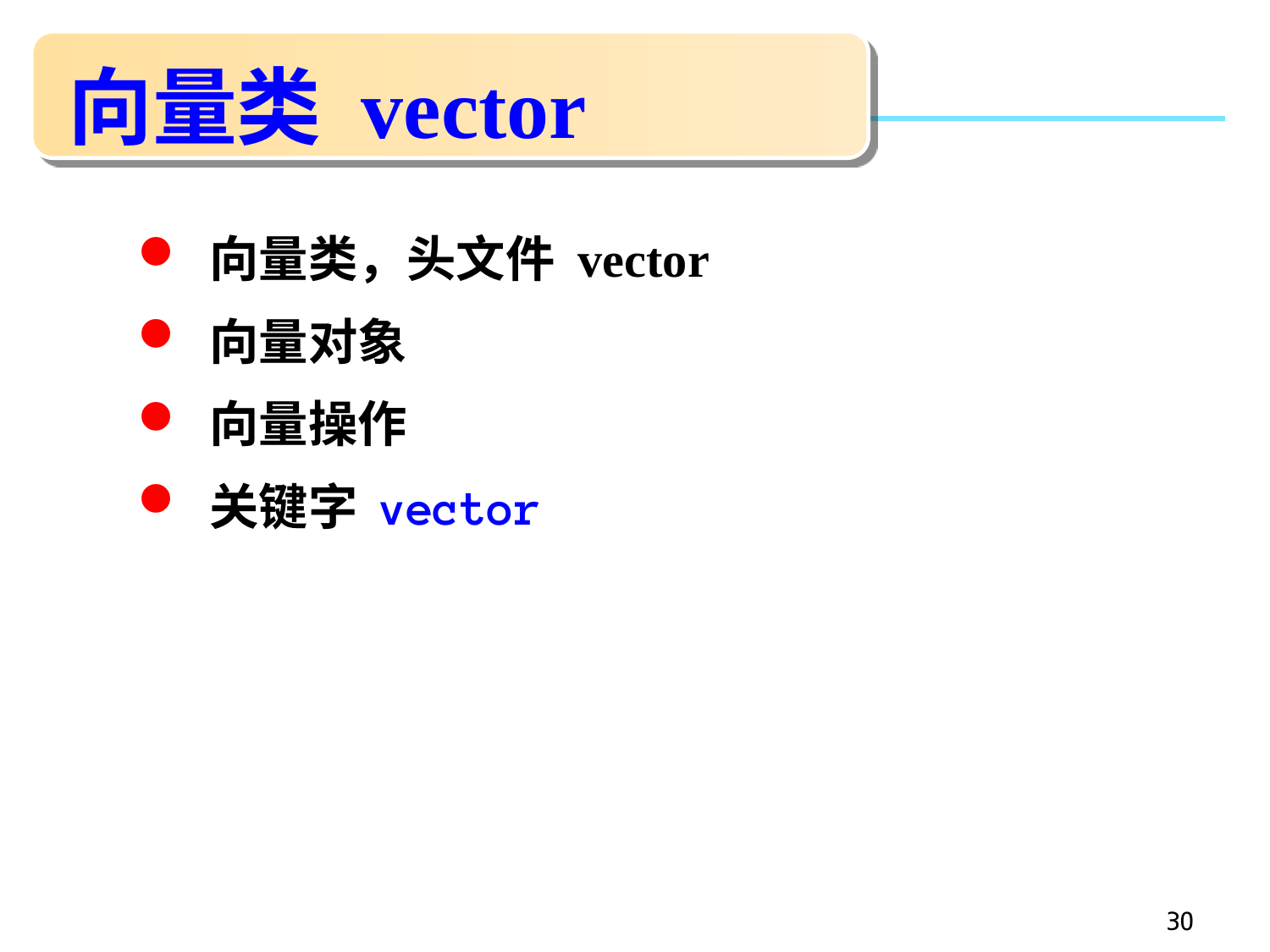

# 向量类 vector
 向量类，头文件 vector
 向量对象
 向量操作
 关键字 vector
30